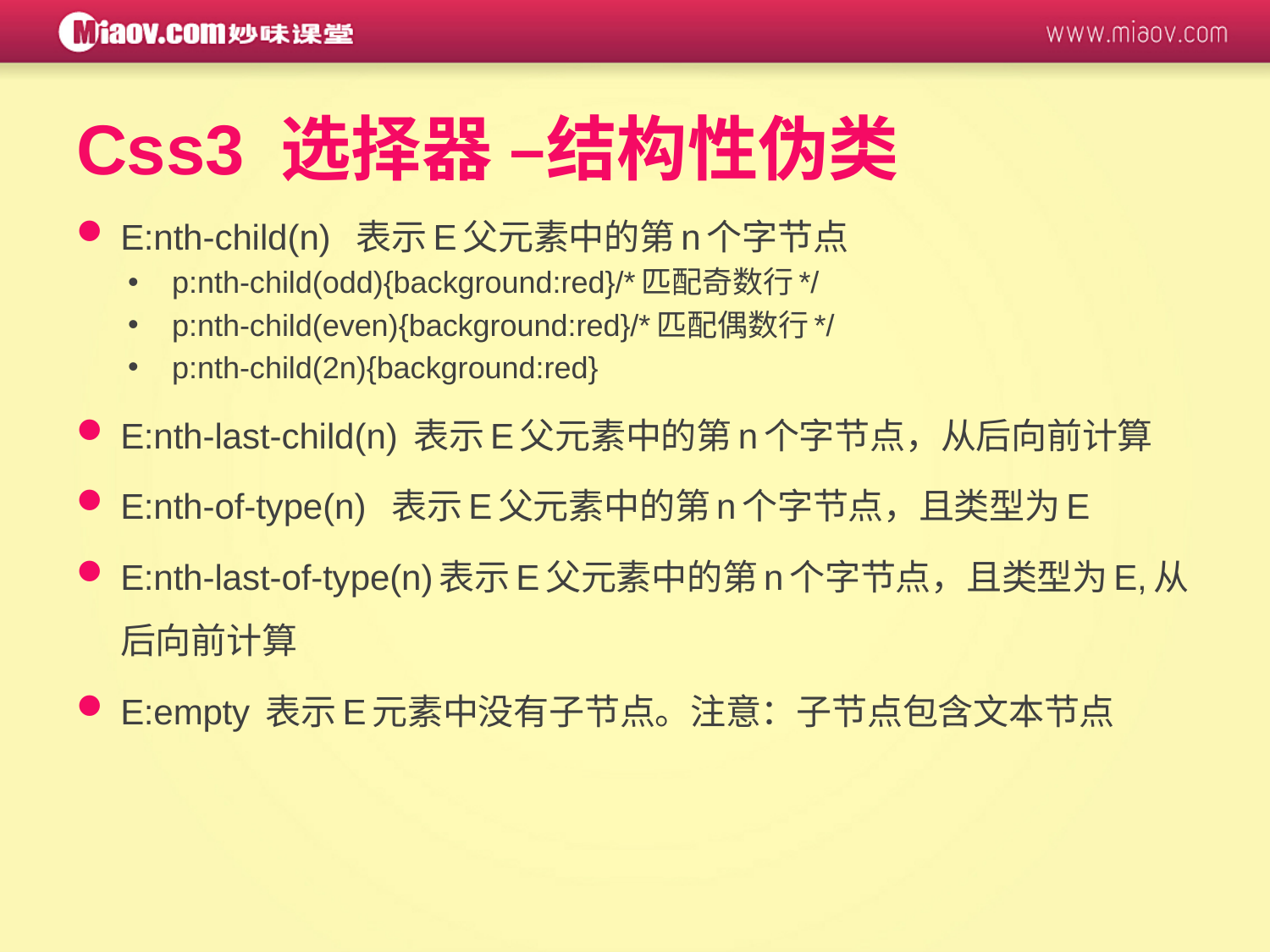

# Css3 选择器 –结构性伪类
E:nth-child(n)  表示E父元素中的第n个字节点
p:nth-child(odd){background:red}/*匹配奇数行*/
p:nth-child(even){background:red}/*匹配偶数行*/
p:nth-child(2n){background:red}
E:nth-last-child(n) 表示E父元素中的第n个字节点，从后向前计算
E:nth-of-type(n)  表示E父元素中的第n个字节点，且类型为E
E:nth-last-of-type(n)表示E父元素中的第n个字节点，且类型为E,从后向前计算
E:empty 表示E元素中没有子节点。注意：子节点包含文本节点